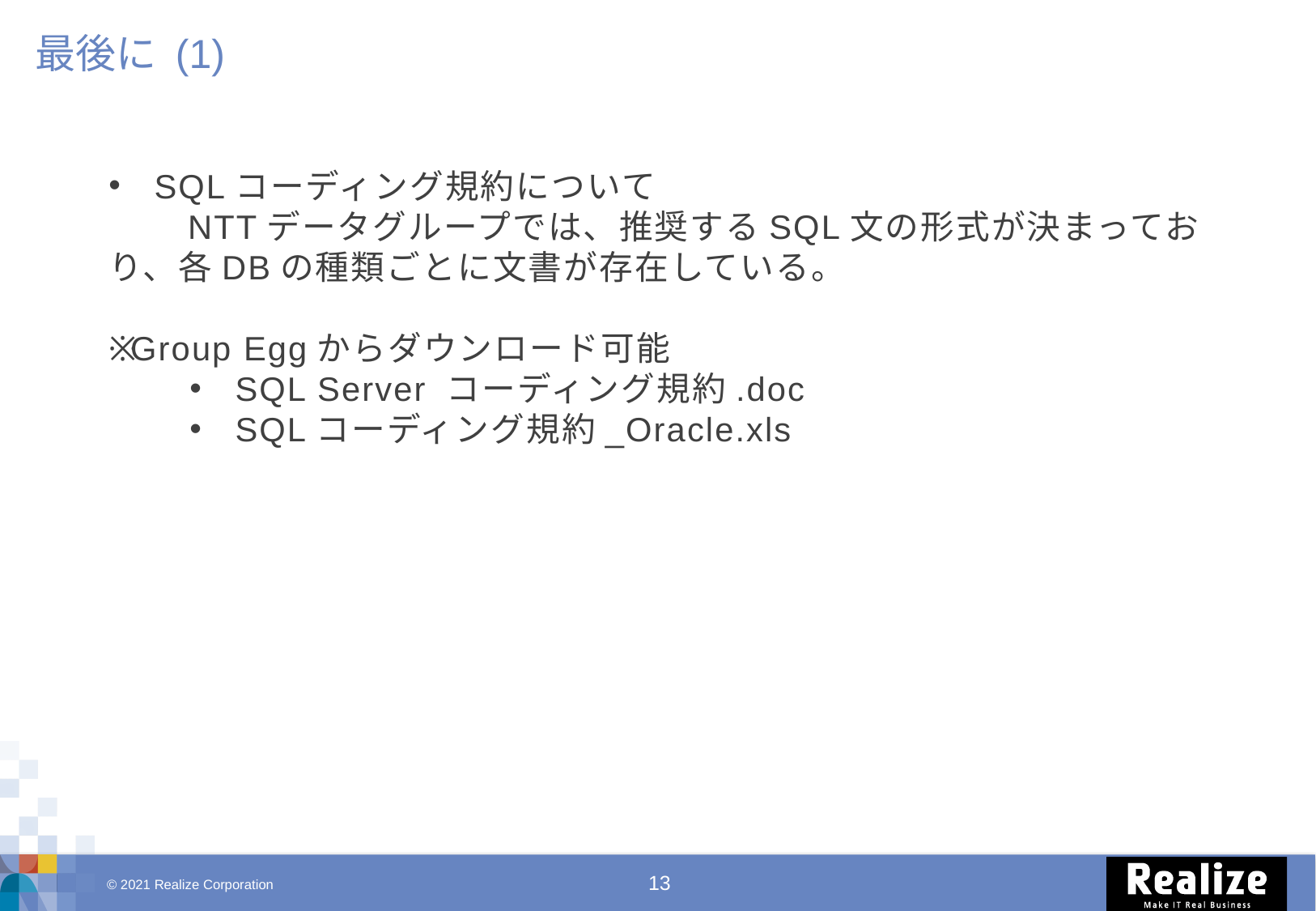

最後に (1)
SQLコーディング規約について
　　NTTデータグループでは、推奨するSQL文の形式が決まっており、各DBの種類ごとに文書が存在している。

※Group Eggからダウンロード可能
SQL Server コーディング規約.doc
SQLコーディング規約_Oracle.xls